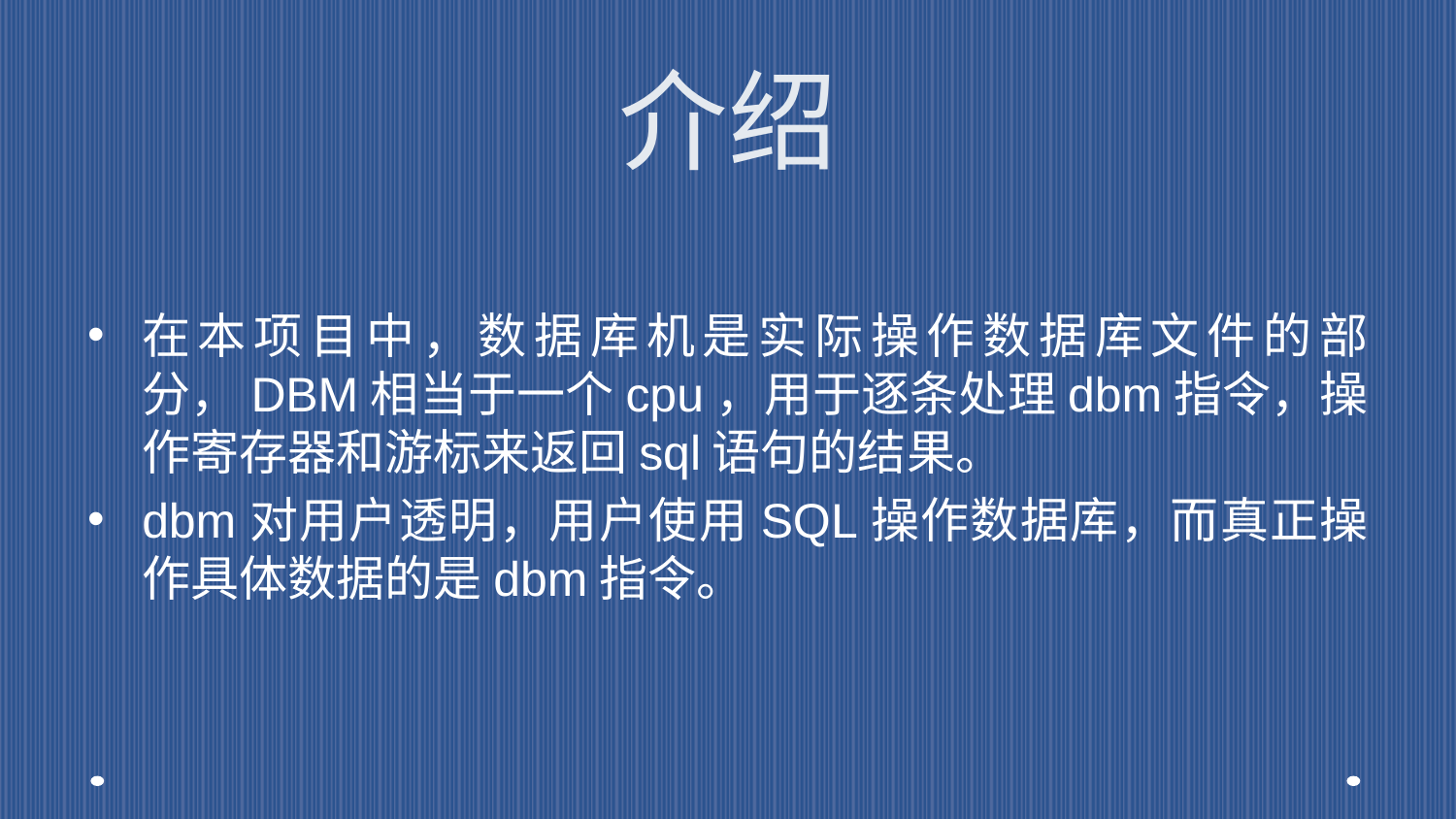

# 介绍
在本项目中，数据库机是实际操作数据库文件的部分，DBM相当于一个cpu，用于逐条处理dbm指令，操作寄存器和游标来返回sql语句的结果。
dbm对用户透明，用户使用SQL操作数据库，而真正操作具体数据的是dbm指令。